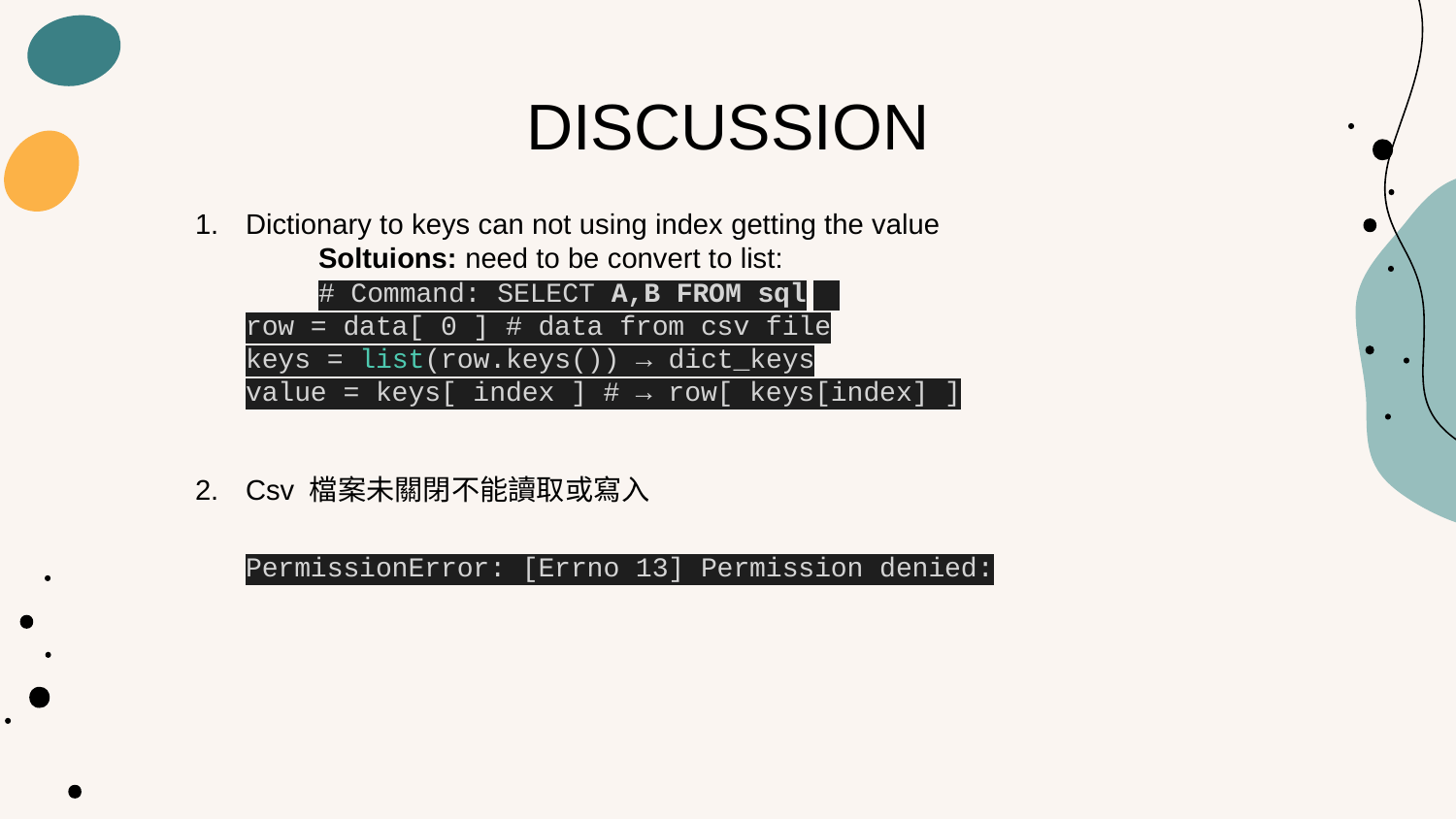

# DISCUSSION
Dictionary to keys can not using index getting the value
	Soltuions: need to be convert to list:
	# Command: SELECT A,B FROM sql
row = data[ 0 ] # data from csv file
keys = list(row.keys()) → dict_keys
value = keys[ index ] # → row[ keys[index] ]

Csv 檔案未關閉不能讀取或寫入

PermissionError: [Errno 13] Permission denied: